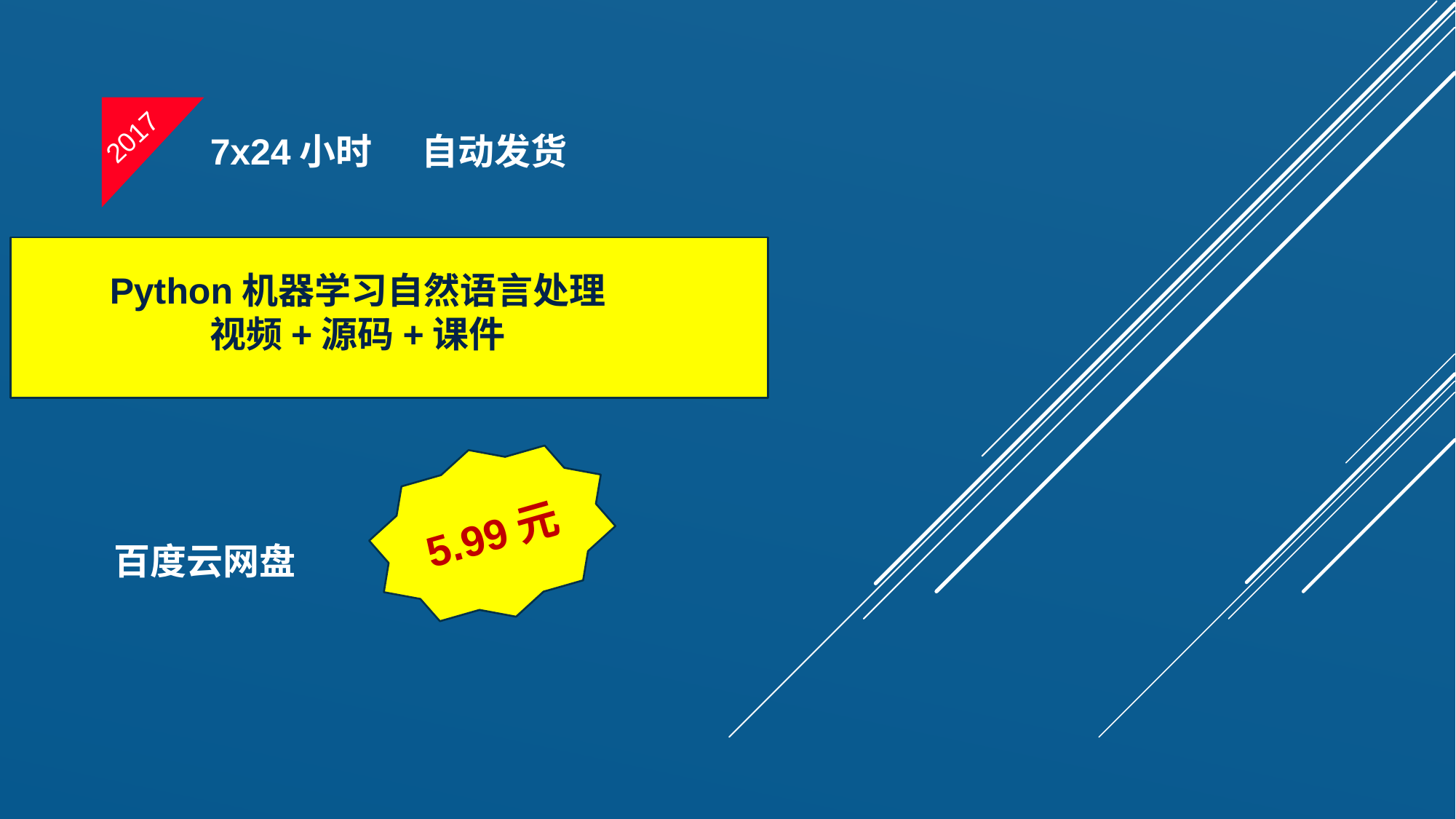

2017
7x24小时      自动发货

Python机器学习自然语言处理
视频+源码+课件
5.99元
百度云网盘